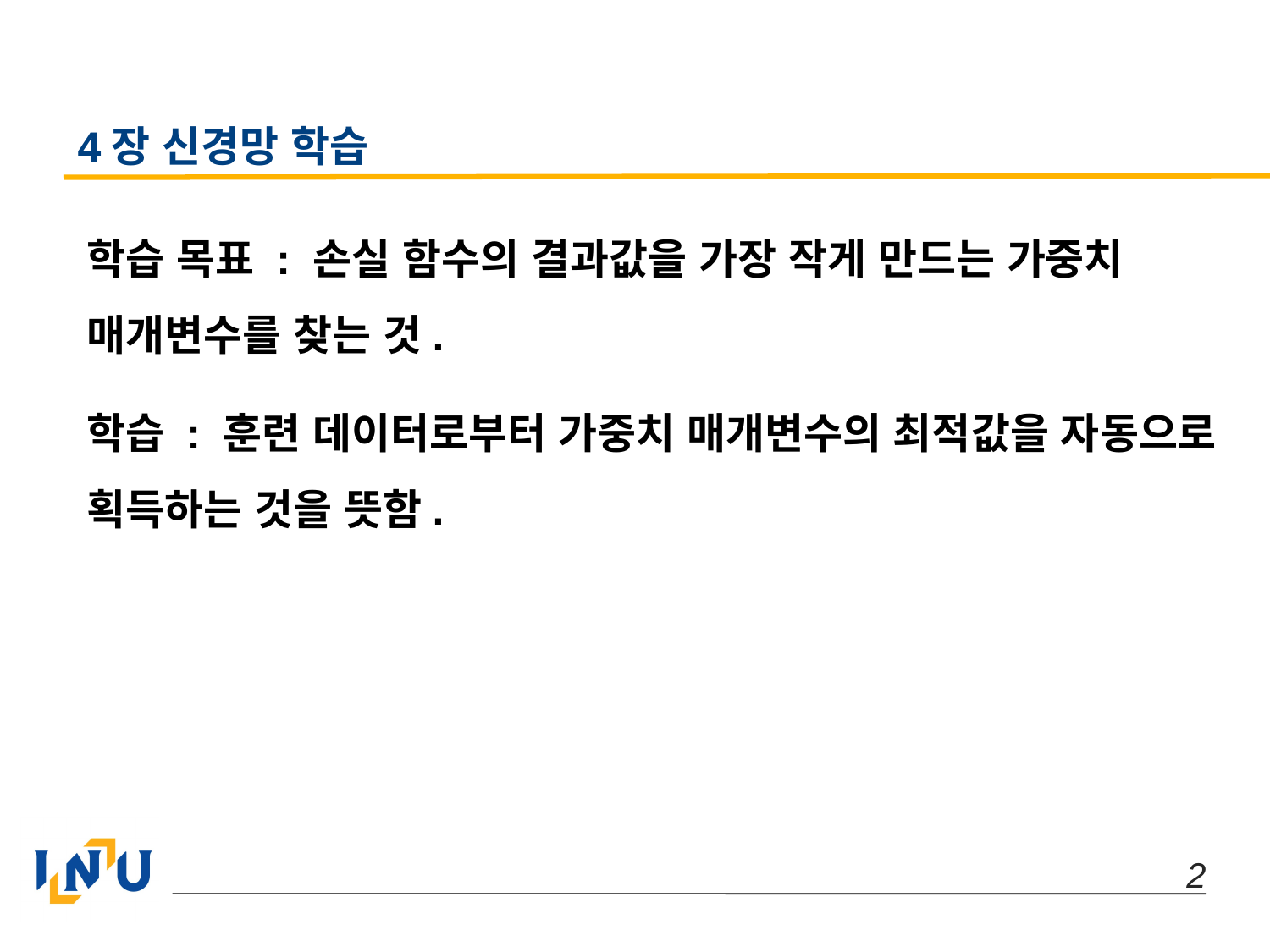

# 4장 신경망 학습
학습 목표 : 손실 함수의 결과값을 가장 작게 만드는 가중치 매개변수를 찾는 것.
학습 : 훈련 데이터로부터 가중치 매개변수의 최적값을 자동으로 획득하는 것을 뜻함.
 2